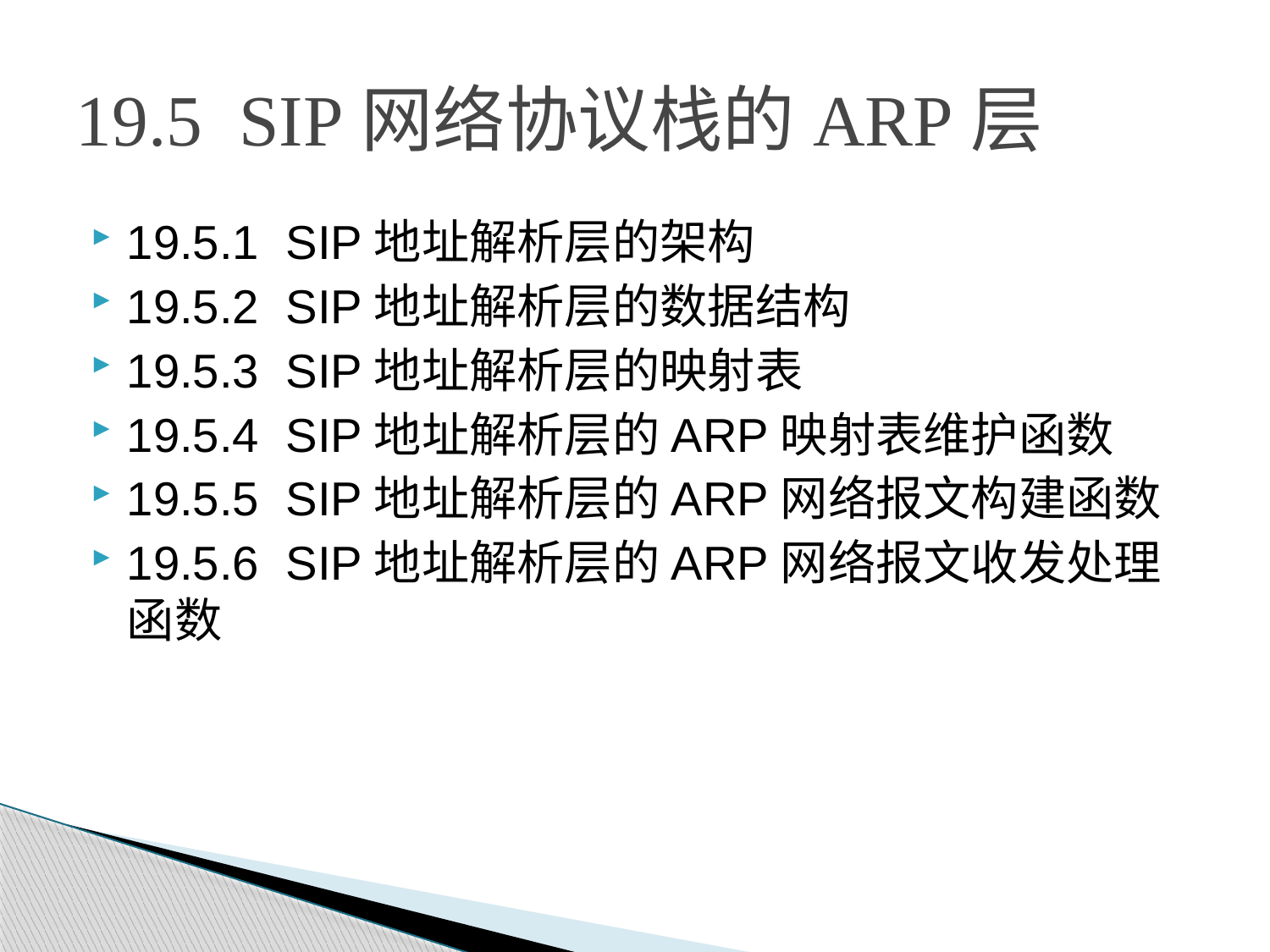

# 19.5  SIP网络协议栈的ARP层
19.5.1  SIP地址解析层的架构
19.5.2  SIP地址解析层的数据结构
19.5.3  SIP地址解析层的映射表
19.5.4  SIP地址解析层的ARP映射表维护函数
19.5.5  SIP地址解析层的ARP网络报文构建函数
19.5.6  SIP地址解析层的ARP网络报文收发处理函数